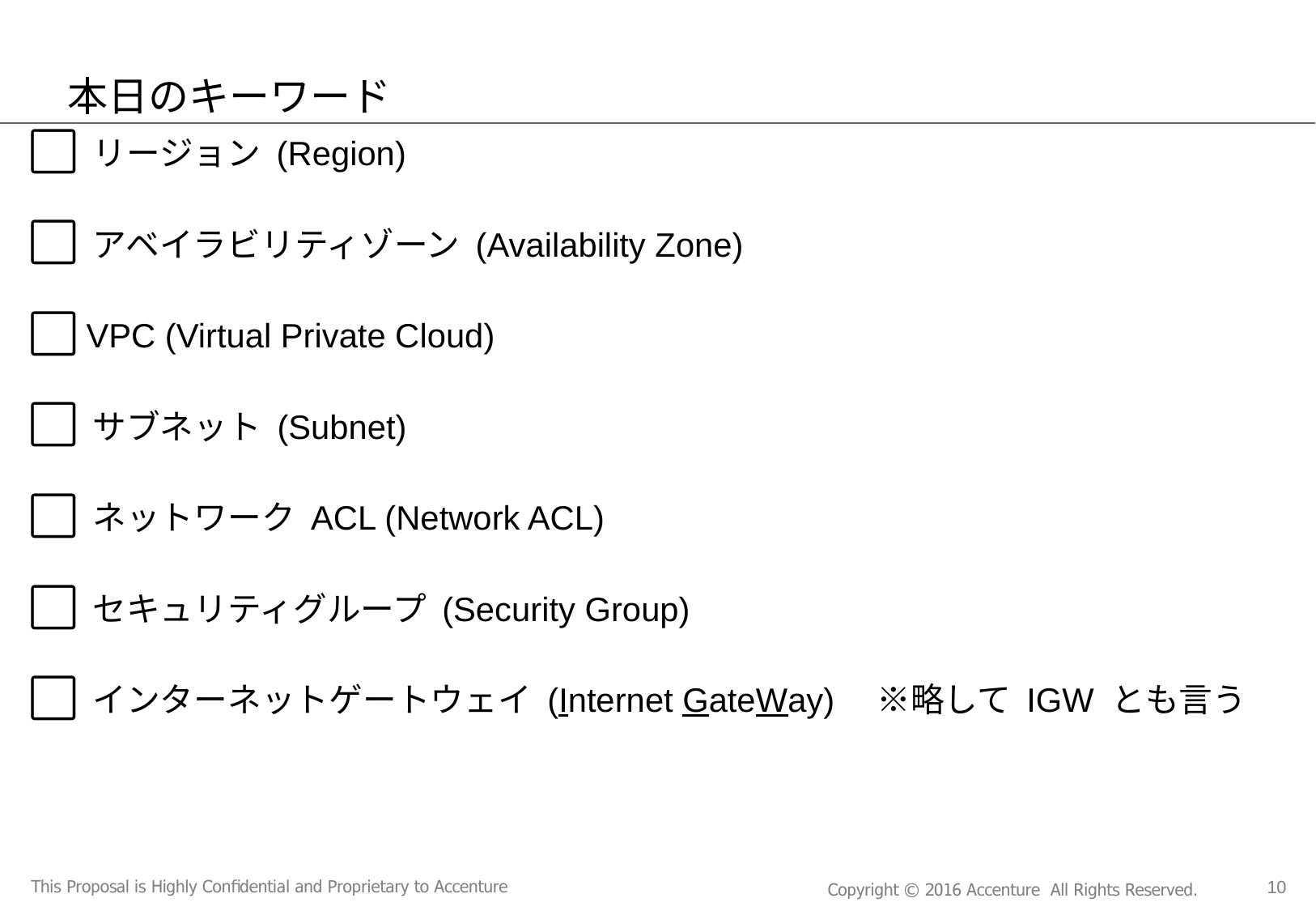

# 本日のキーワード
 リージョン (Region)

 アベイラビリティゾーン (Availability Zone)

 VPC (Virtual Private Cloud)

 サブネット (Subnet)

 ネットワーク ACL (Network ACL)

 セキュリティグループ (Security Group)

 インターネットゲートウェイ (Internet GateWay)　※略して IGW とも言う